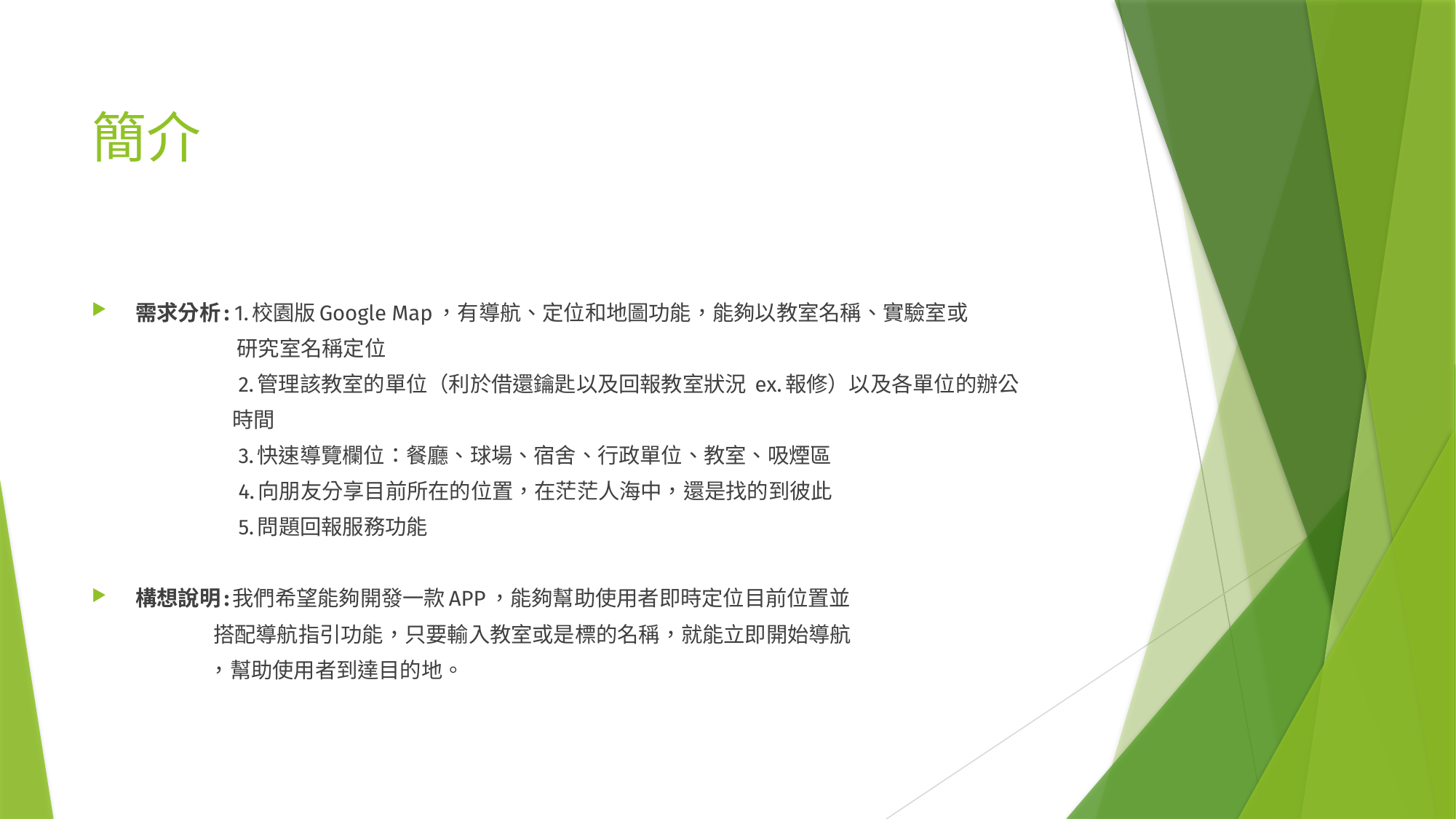

# 簡介

需求分析: 1.校園版Google Map，有導航、定位和地圖功能，能夠以教室名稱、實驗室或
                              研究室名稱定位
                          2.管理該教室的單位（利於借還鑰匙以及回報教室狀況 ex.報修）以及各單位的辦公
                             時間
                          3.快速導覽欄位：餐廳、球場、宿舍、行政單位、教室、吸煙區
                          4.向朋友分享目前所在的位置，在茫茫人海中，還是找的到彼此
                          5.問題回報服務功能

構想說明:我們希望能夠開發一款APP，能夠幫助使用者即時定位目前位置並
                         搭配導航指引功能，只要輸入教室或是標的名稱，就能立即開始導航
                        ，幫助使用者到達目的地。